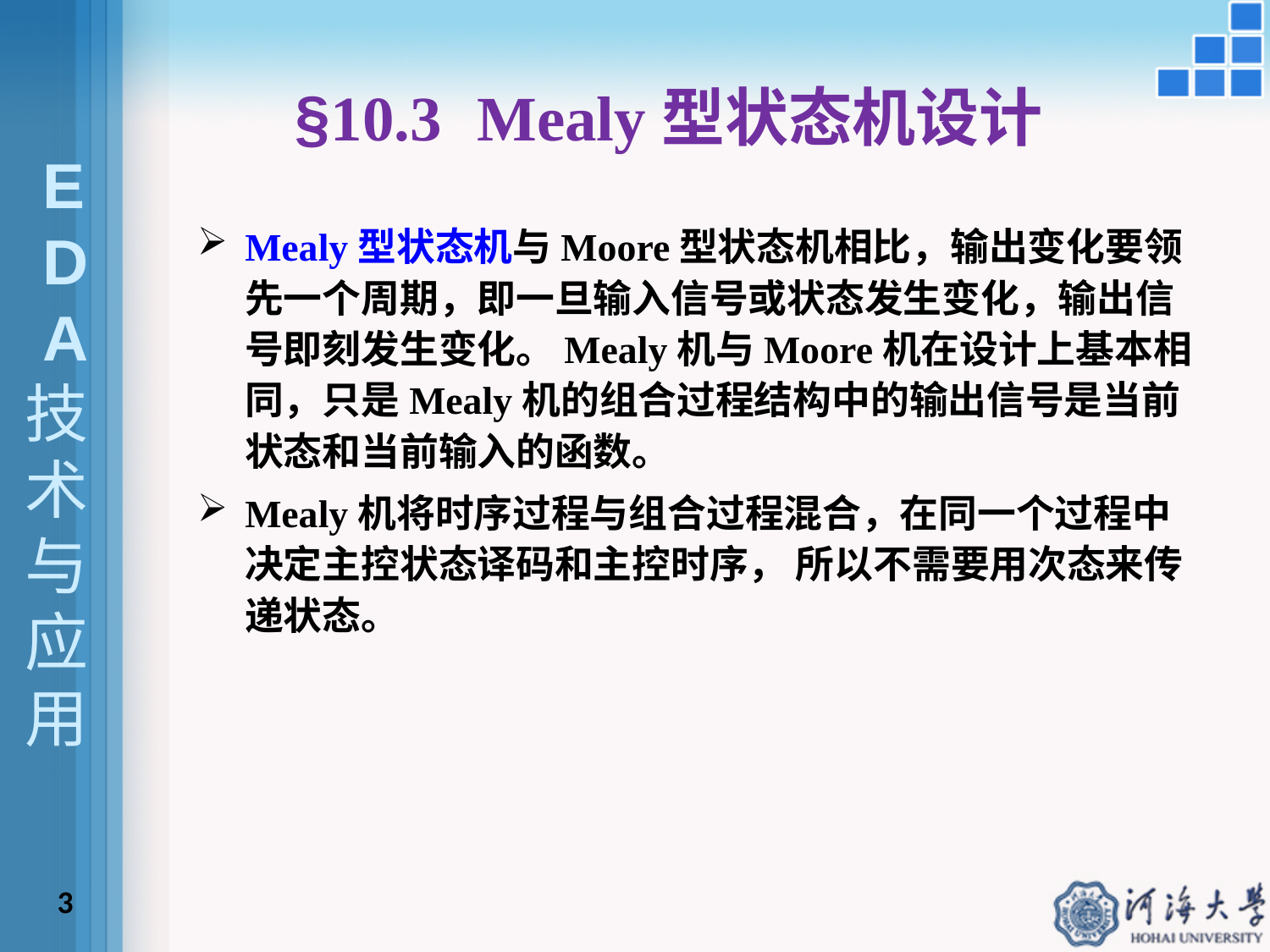

# §10.3  Mealy型状态机设计
 E
 D
 A技术与应用
Mealy型状态机与Moore型状态机相比，输出变化要领先一个周期，即一旦输入信号或状态发生变化，输出信号即刻发生变化。Mealy机与Moore机在设计上基本相同，只是Mealy机的组合过程结构中的输出信号是当前状态和当前输入的函数。
Mealy机将时序过程与组合过程混合，在同一个过程中决定主控状态译码和主控时序， 所以不需要用次态来传递状态。
3